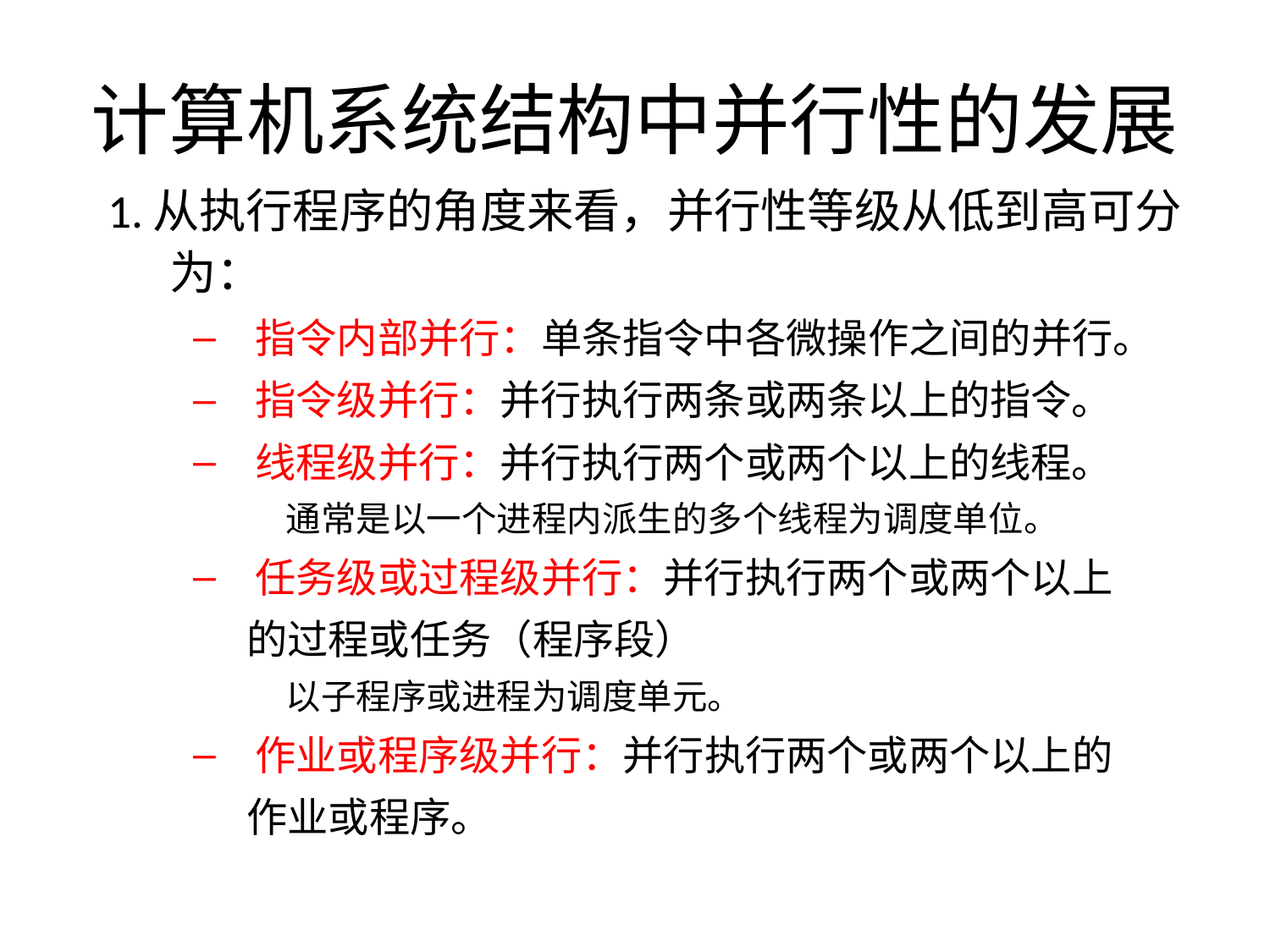

# 计算机系统结构中并行性的发展
1.从执行程序的角度来看，并行性等级从低到高可分为：
指令内部并行：单条指令中各微操作之间的并行。
指令级并行：并行执行两条或两条以上的指令。
线程级并行：并行执行两个或两个以上的线程。
      通常是以一个进程内派生的多个线程为调度单位。
任务级或过程级并行：并行执行两个或两个以上
     的过程或任务（程序段）
      以子程序或进程为调度单元。
作业或程序级并行：并行执行两个或两个以上的
     作业或程序。